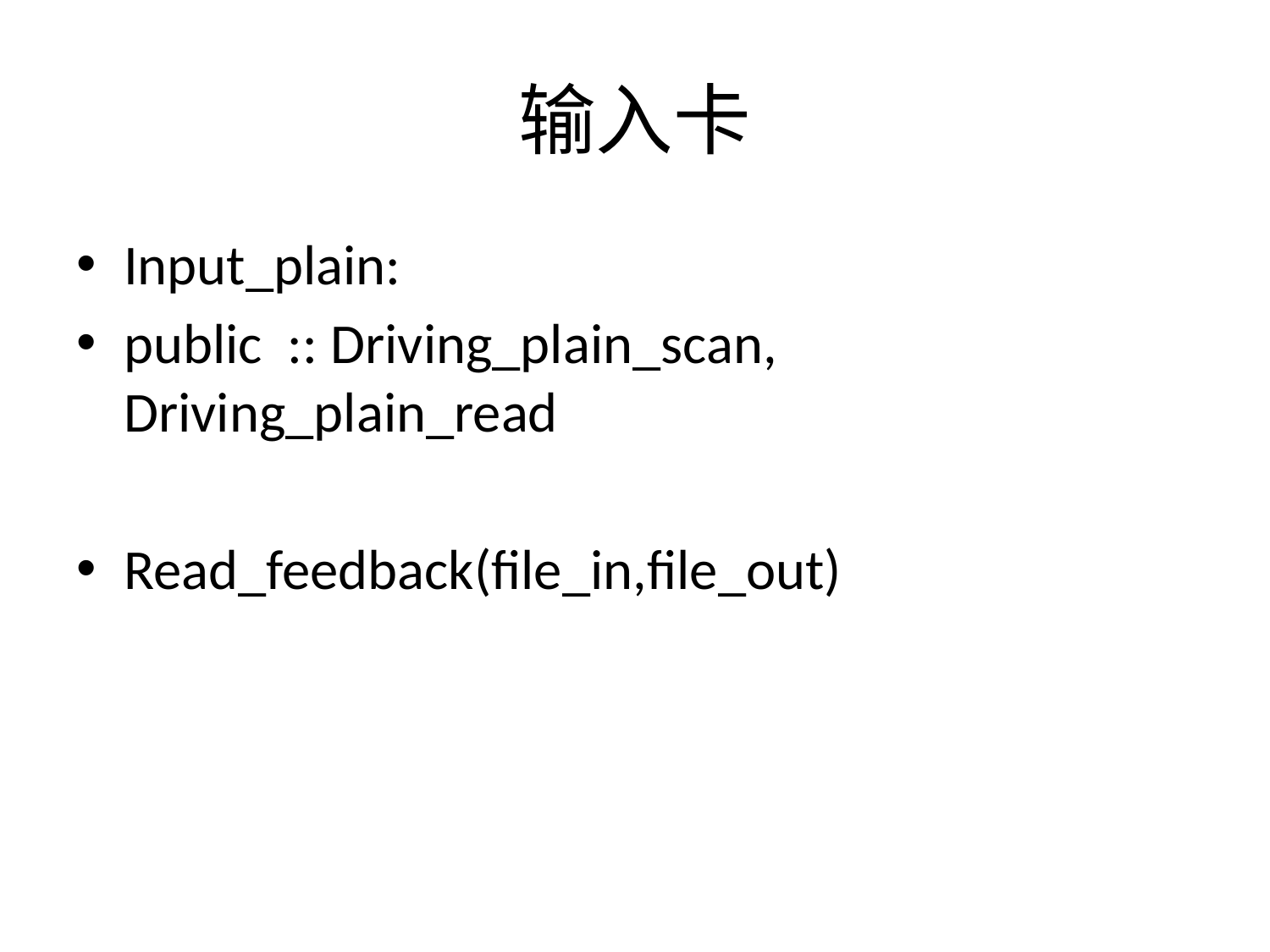

# 输入卡
Input_plain:
public  :: Driving_plain_scan,         Driving_plain_read

Read_feedback(file_in,file_out)